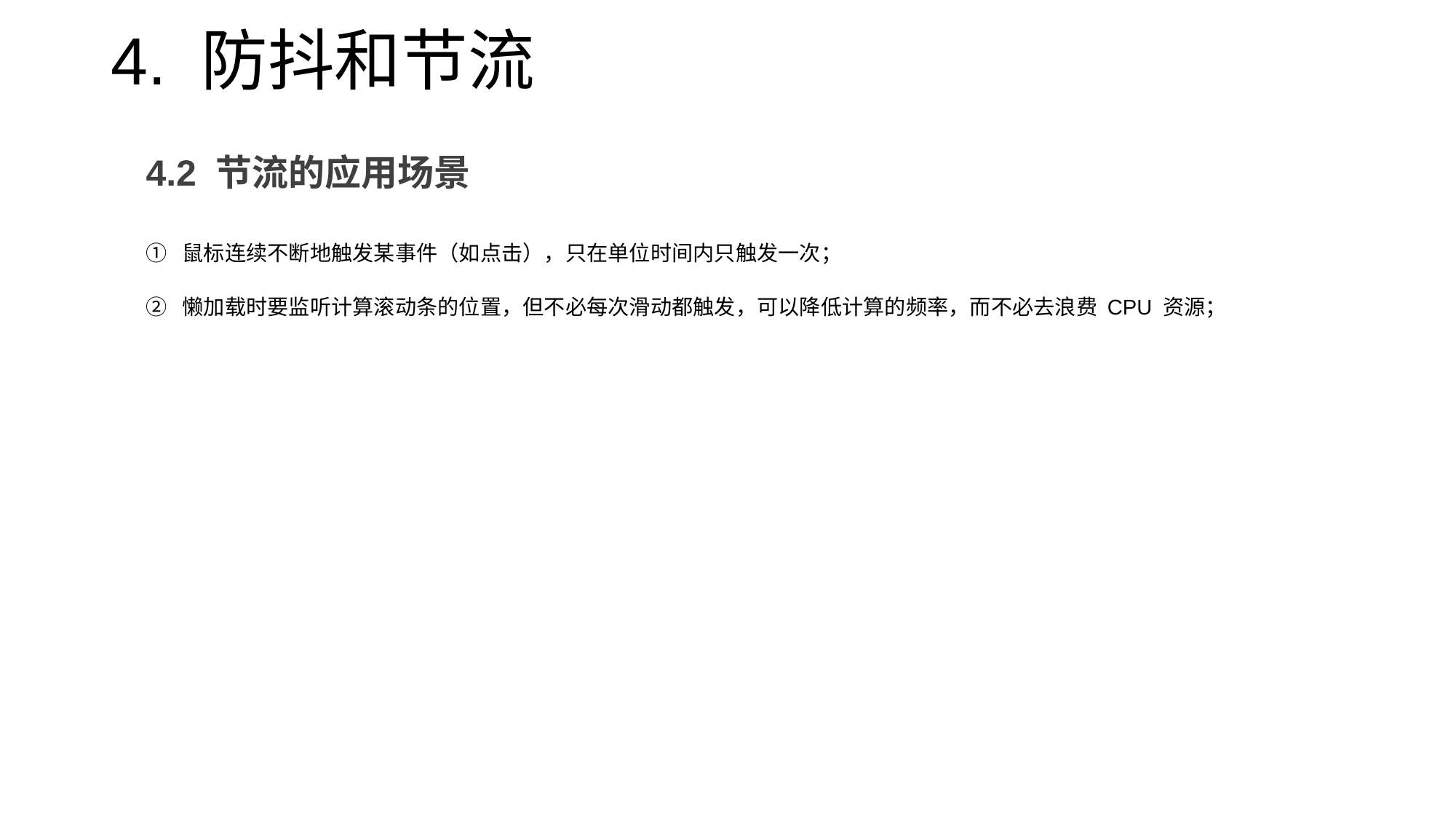

# 4. 防抖和节流
4.2 节流的应用场景
鼠标连续不断地触发某事件（如点击），只在单位时间内只触发一次；
懒加载时要监听计算滚动条的位置，但不必每次滑动都触发，可以降低计算的频率，而不必去浪费 CPU 资源；